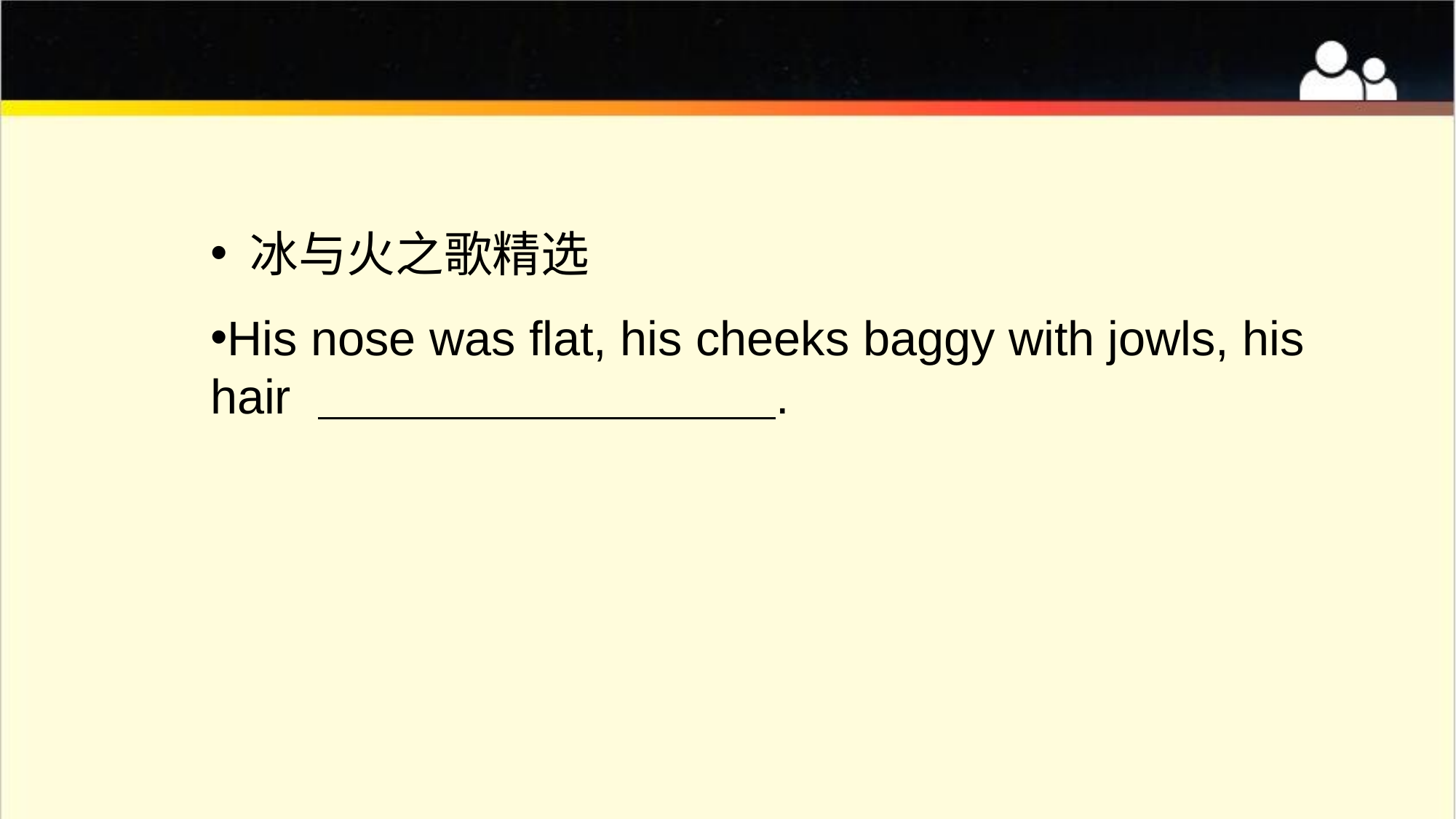

#
 冰与火之歌精选
His nose was flat, his cheeks baggy with jowls, his hair                                    .